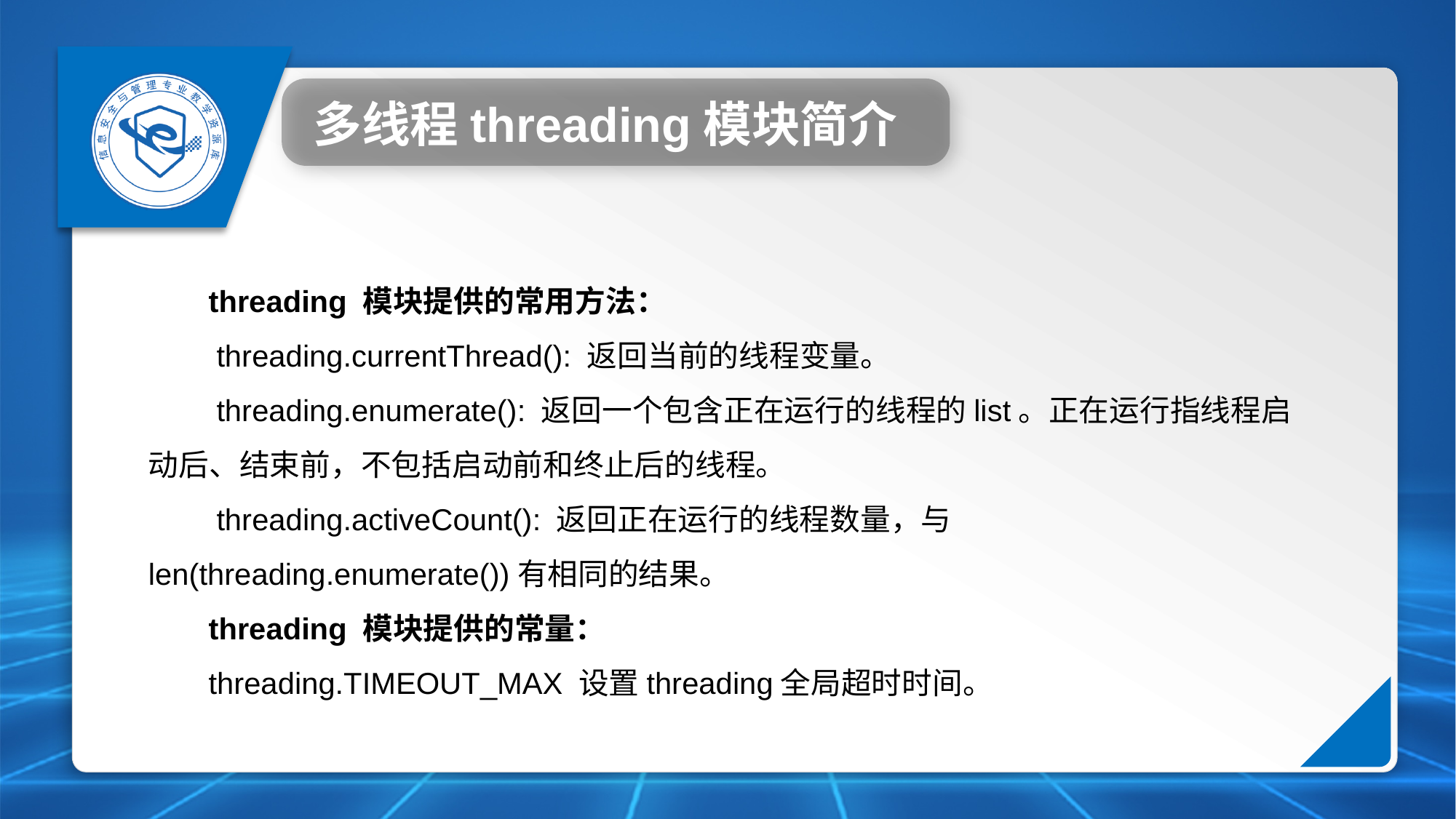

多线程threading模块简介
threading 模块提供的常用方法： 
　　threading.currentThread(): 返回当前的线程变量。 
　　threading.enumerate(): 返回一个包含正在运行的线程的list。正在运行指线程启动后、结束前，不包括启动前和终止后的线程。 
　　threading.activeCount(): 返回正在运行的线程数量，与len(threading.enumerate())有相同的结果。
threading 模块提供的常量：
threading.TIMEOUT_MAX 设置threading全局超时时间。